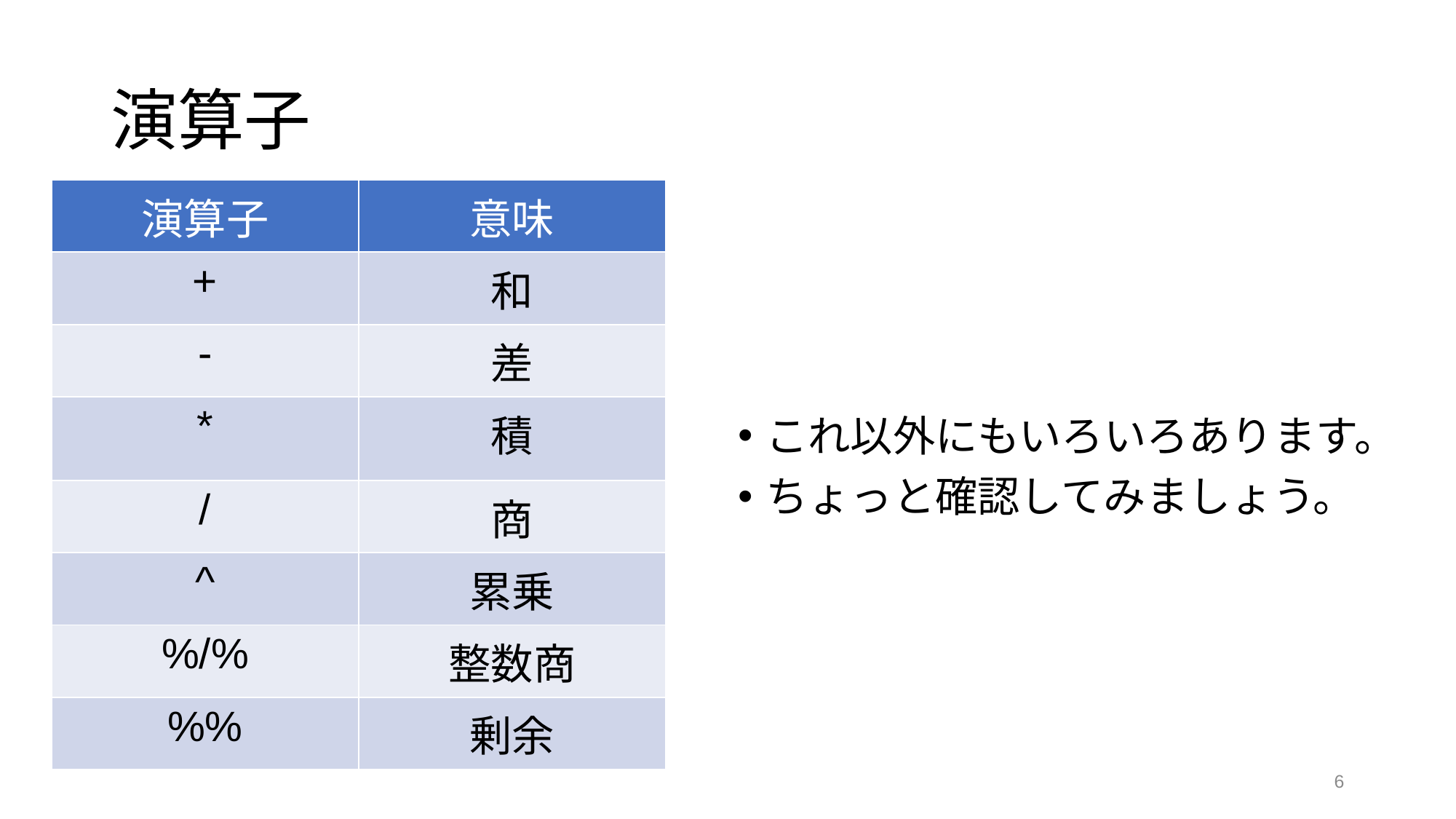

# 演算子
| 演算子 | 意味 |
| --- | --- |
| + | 和 |
| - | 差 |
| \* | 積 |
| / | 商 |
| ^ | 累乗 |
| %/% | 整数商 |
| %% | 剰余 |
これ以外にもいろいろあります。
ちょっと確認してみましょう。
6